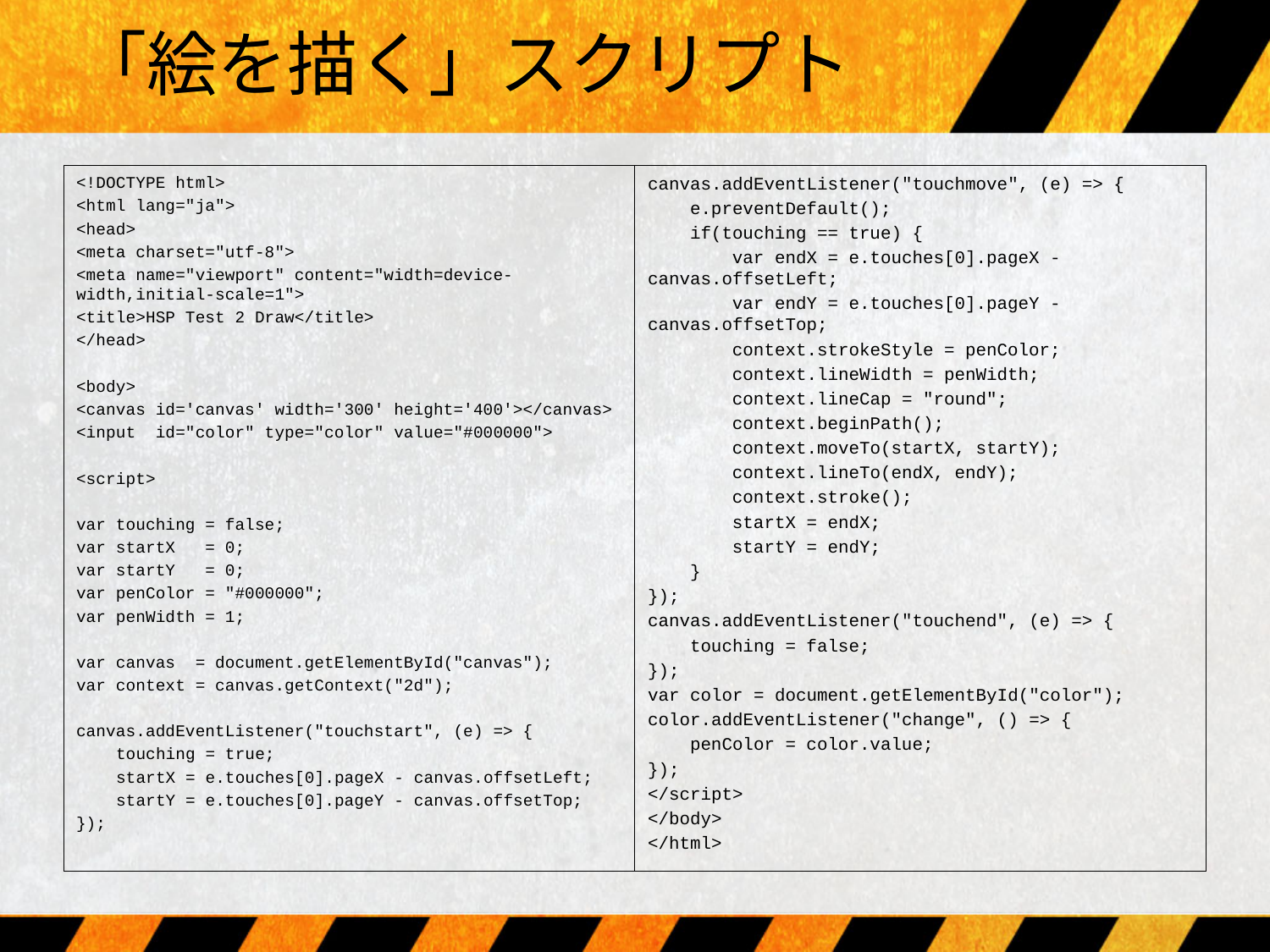

# 「絵を描く」スクリプト
<!DOCTYPE html>
<html lang="ja">
<head>
<meta charset="utf-8">
<meta name="viewport" content="width=device-width,initial-scale=1">
<title>HSP Test 2 Draw</title>
</head>

<body>
<canvas id='canvas' width='300' height='400'></canvas>
<input  id="color" type="color" value="#000000">

<script>

var touching = false;
var startX   = 0;
var startY   = 0;
var penColor = "#000000";
var penWidth = 1;

var canvas  = document.getElementById("canvas");
var context = canvas.getContext("2d");

canvas.addEventListener("touchstart", (e) => {
    touching = true;
    startX = e.touches[0].pageX - canvas.offsetLeft;
    startY = e.touches[0].pageY - canvas.offsetTop;
});

canvas.addEventListener("touchmove", (e) => {
    e.preventDefault();
    if(touching == true) {
        var endX = e.touches[0].pageX - canvas.offsetLeft;
        var endY = e.touches[0].pageY - canvas.offsetTop;
        context.strokeStyle = penColor;
        context.lineWidth = penWidth;
        context.lineCap = "round";
        context.beginPath();
        context.moveTo(startX, startY);
        context.lineTo(endX, endY);
        context.stroke();
        startX = endX;
        startY = endY;
    }
});
canvas.addEventListener("touchend", (e) => {
    touching = false;
});
var color = document.getElementById("color");
color.addEventListener("change", () => {
    penColor = color.value;
});
</script>
</body>
</html>